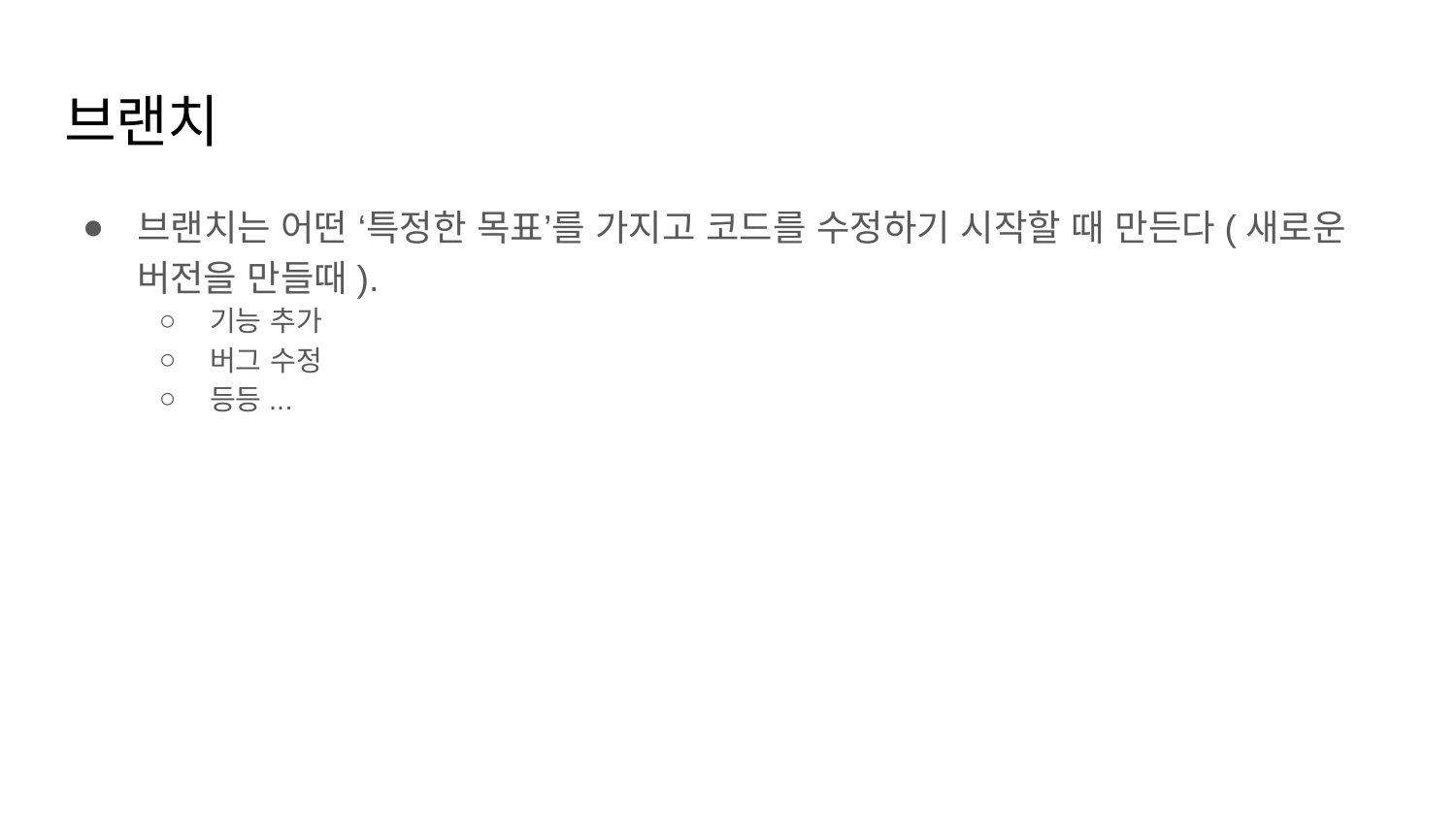

# 브랜치
브랜치는 어떤 ‘특정한 목표’를 가지고 코드를 수정하기 시작할 때 만든다(새로운 버전을 만들때).
기능 추가
버그 수정
등등...